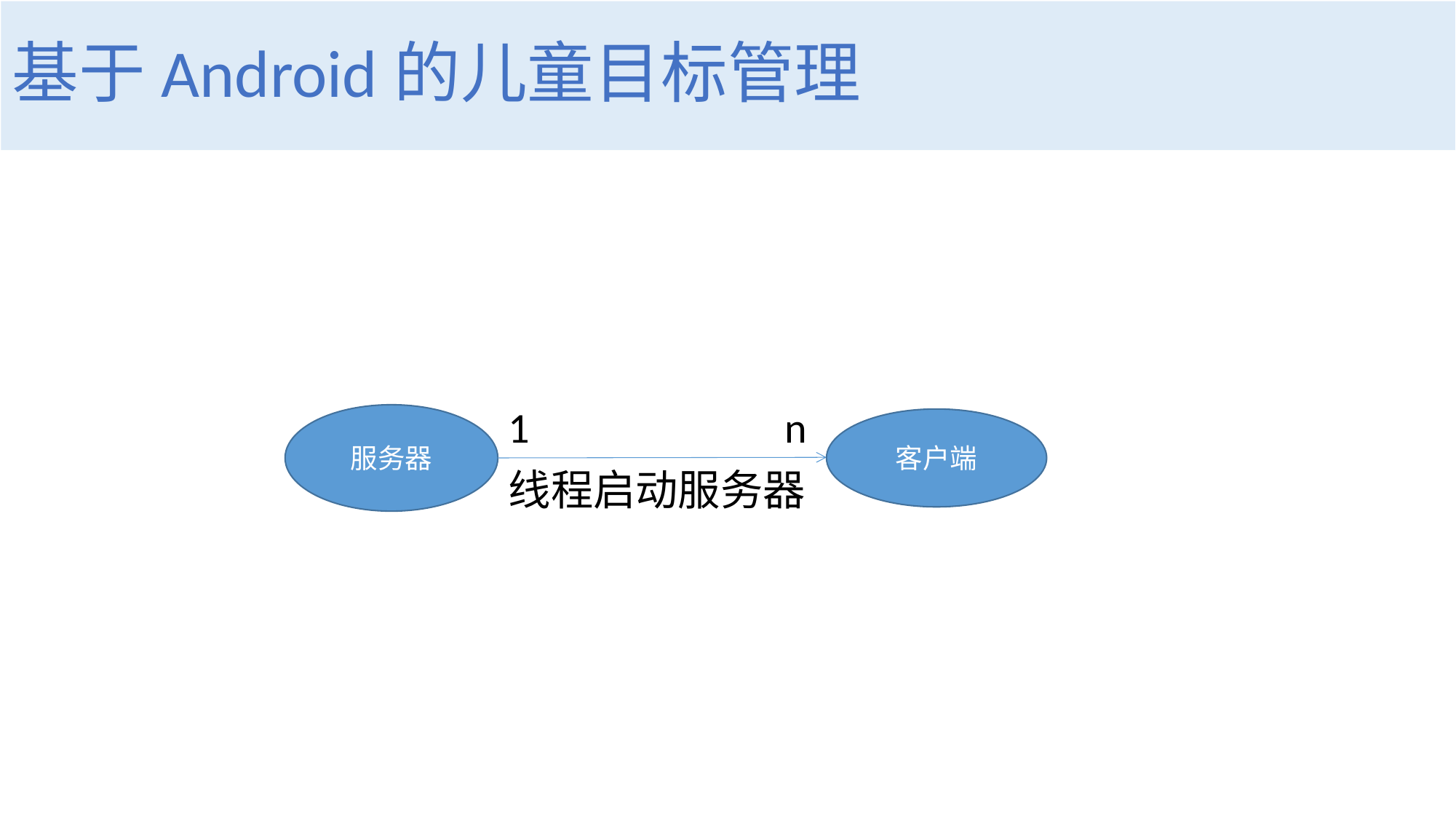

# 基于Android的儿童目标管理
1
n
服务器
客户端
线程启动服务器